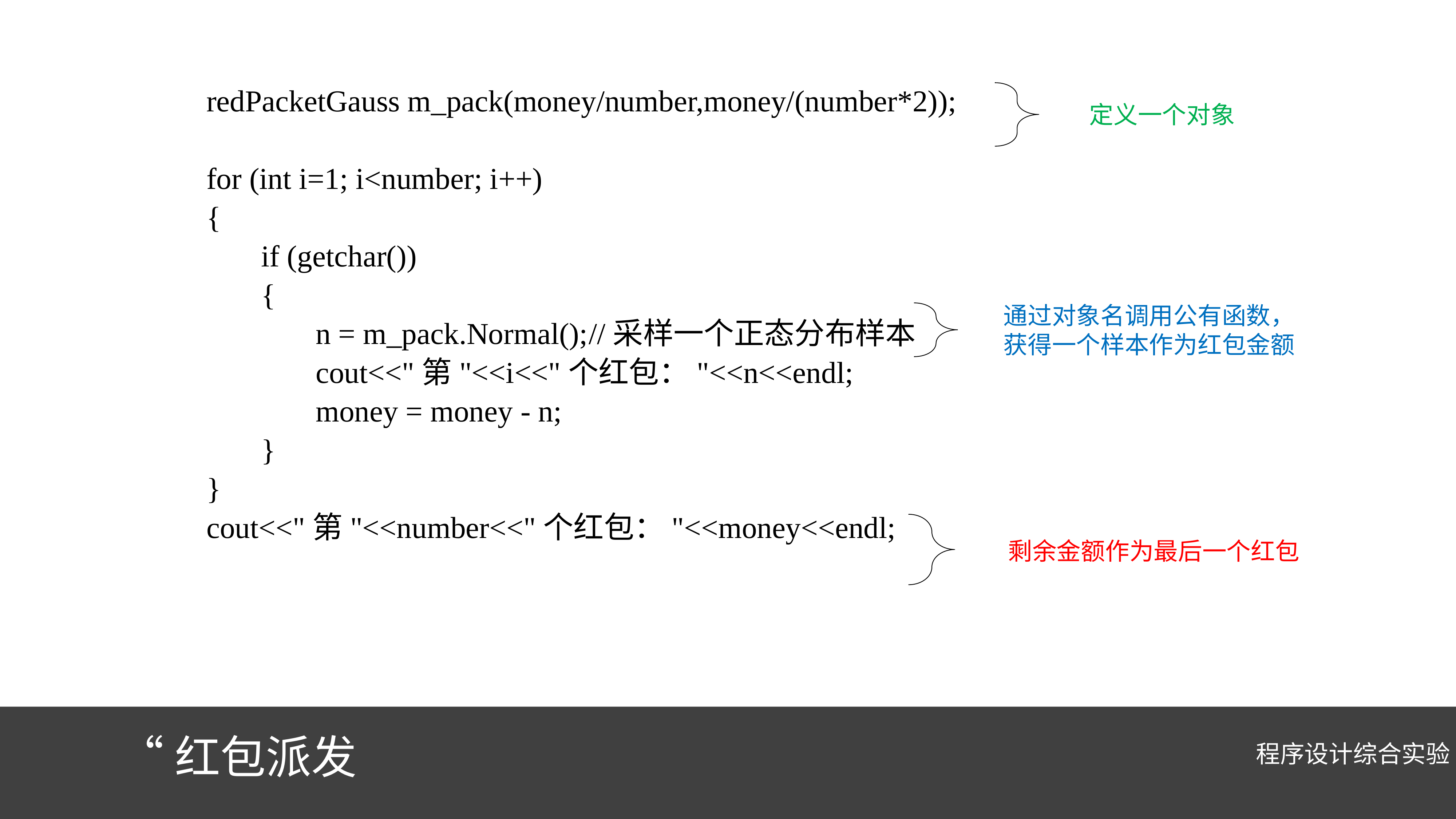

定义一个对象
	redPacketGauss m_pack(money/number,money/(number*2));

	for (int i=1; i<number; i++)
	{
		if (getchar())
		{
			n = m_pack.Normal();	//采样一个正态分布样本
			cout<<"第"<<i<<"个红包："<<n<<endl;
			money = money - n;
		}
	}
	cout<<"第"<<number<<"个红包："<<money<<endl;
通过对象名调用公有函数，获得一个样本作为红包金额

剩余金额作为最后一个红包
“红包派发